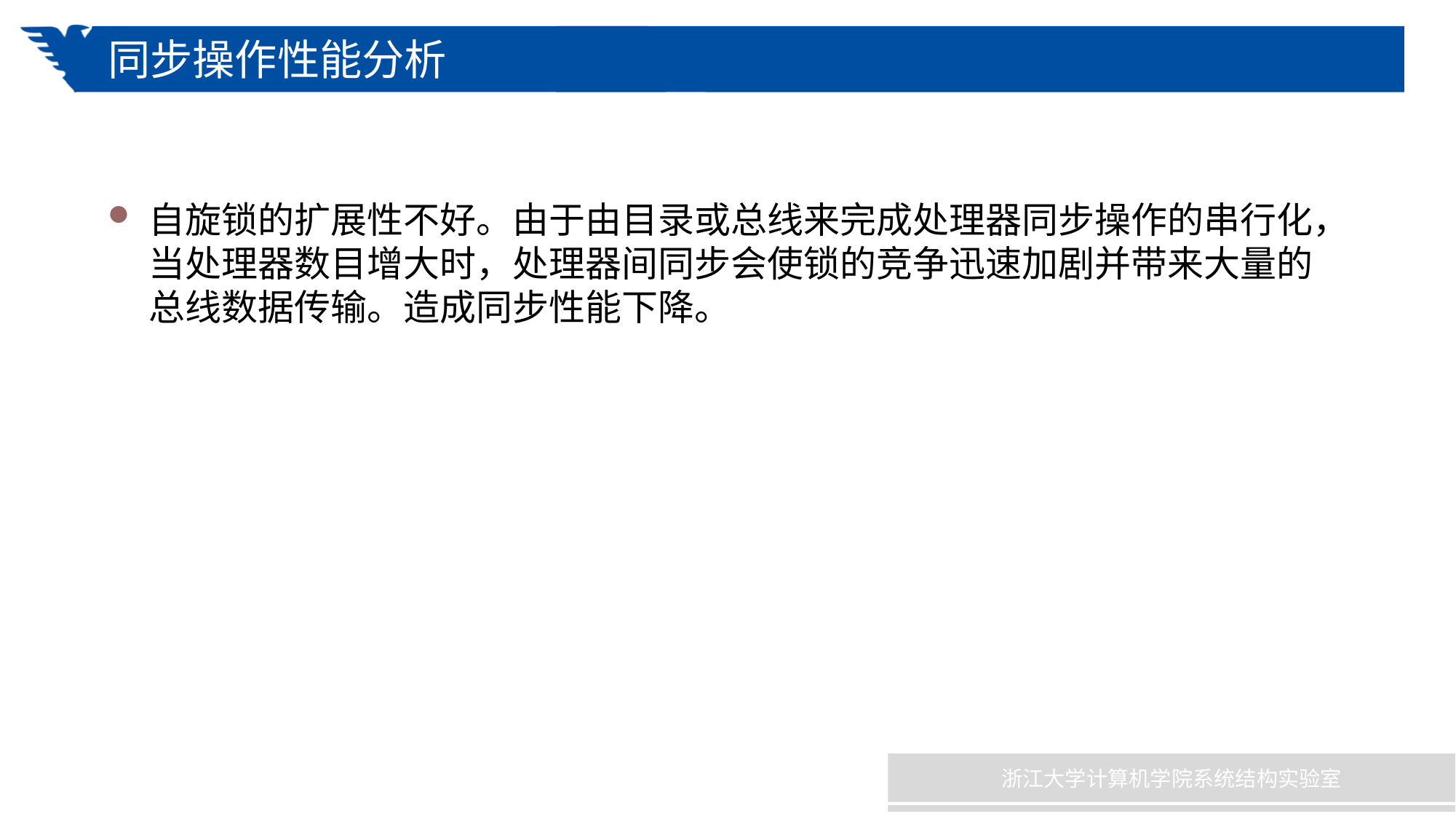

# 同步操作性能分析
自旋锁的扩展性不好。由于由目录或总线来完成处理器同步操作的串行化，当处理器数目增大时，处理器间同步会使锁的竞争迅速加剧并带来大量的总线数据传输。造成同步性能下降。